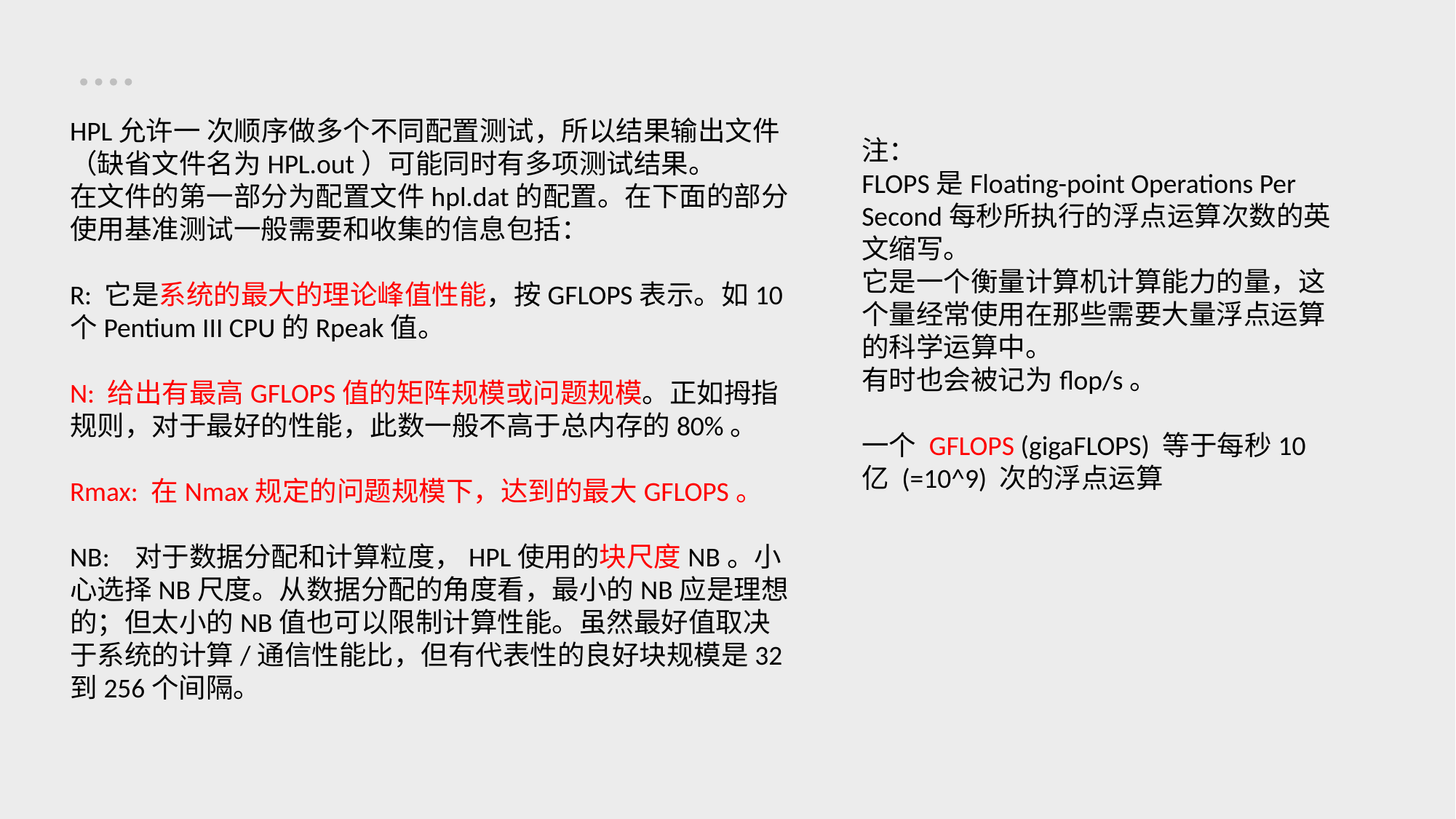

HPL允许一 次顺序做多个不同配置测试，所以结果输出文件（缺省文件名为HPL.out）可能同时有多项测试结果。
在文件的第一部分为配置文件hpl.dat的配置。在下面的部分
使用基准测试一般需要和收集的信息包括：

R: 它是系统的最大的理论峰值性能，按GFLOPS表示。如10个Pentium III CPU的Rpeak值。

N: 给出有最高GFLOPS值的矩阵规模或问题规模。正如拇指规则，对于最好的性能，此数一般不高于总内存的80%。

Rmax: 在Nmax规定的问题规模下，达到的最大GFLOPS。

NB:   对于数据分配和计算粒度，HPL使用的块尺度NB。小心选择NB尺度。从数据分配的角度看，最小的NB应是理想的；但太小的NB值也可以限制计算性能。虽然最好值取决于系统的计算/通信性能比，但有代表性的良好块规模是32到256个间隔。
注：
FLOPS是Floating-point Operations Per Second每秒所执行的浮点运算次数的英文缩写。
它是一个衡量计算机计算能力的量，这个量经常使用在那些需要大量浮点运算的科学运算中。 有时也会被记为flop/s。

一个 GFLOPS (gigaFLOPS) 等于每秒10亿 (=10^9) 次的浮点运算